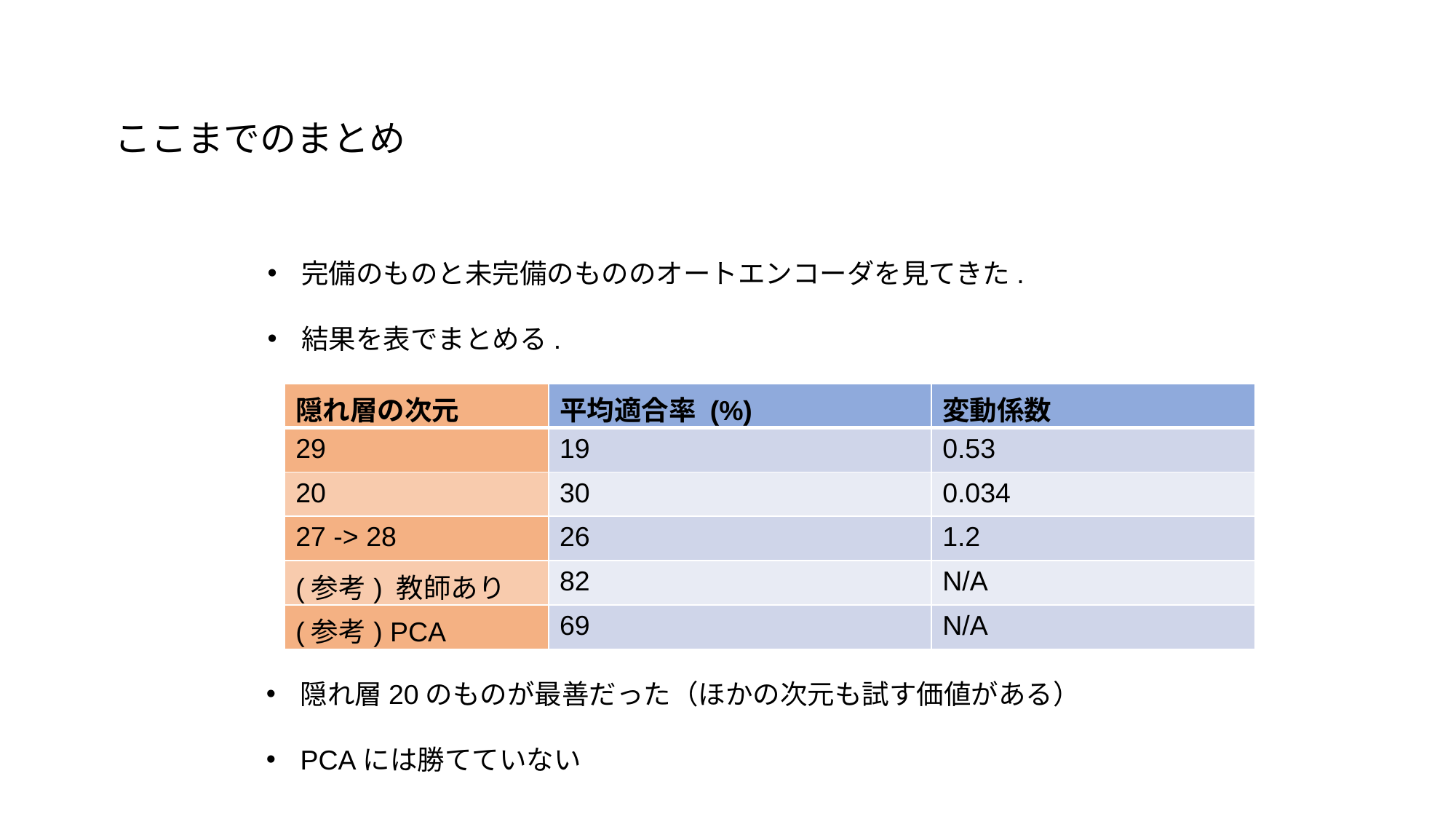

ここまでのまとめ
完備のものと未完備のもののオートエンコーダを見てきた.

結果を表でまとめる.

| 隠れ層の次元 | 平均適合率 (%) | 変動係数 |
| --- | --- | --- |
| 29 | 19 | 0.53 |
| 20 | 30 | 0.034 |
| 27 -> 28 | 26 | 1.2 |
| (参考) 教師あり | 82 | N/A |
| (参考) PCA | 69 | N/A |
隠れ層20のものが最善だった（ほかの次元も試す価値がある）

PCAには勝てていない